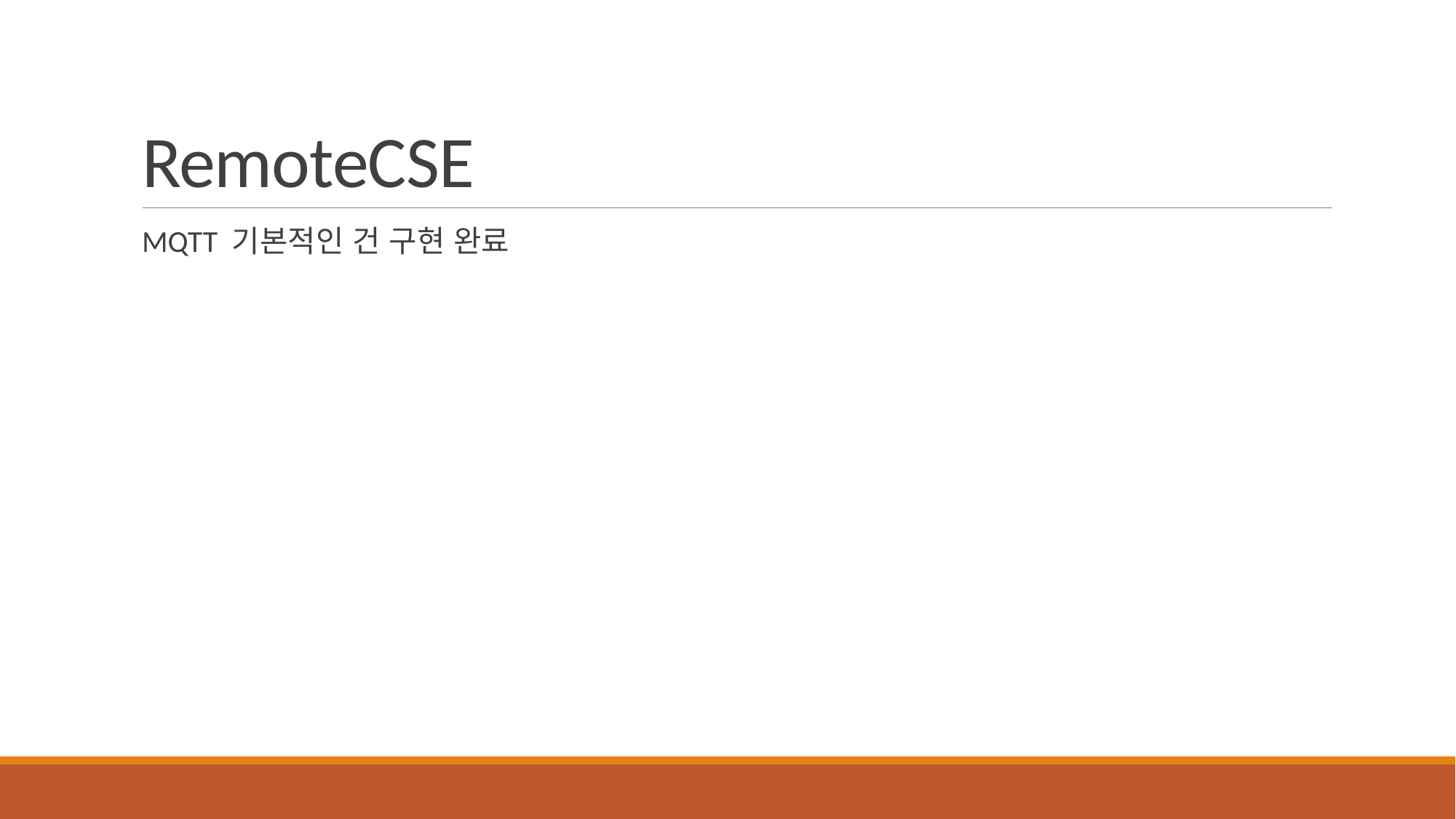

# RemoteCSE
MQTT 기본적인 건 구현 완료